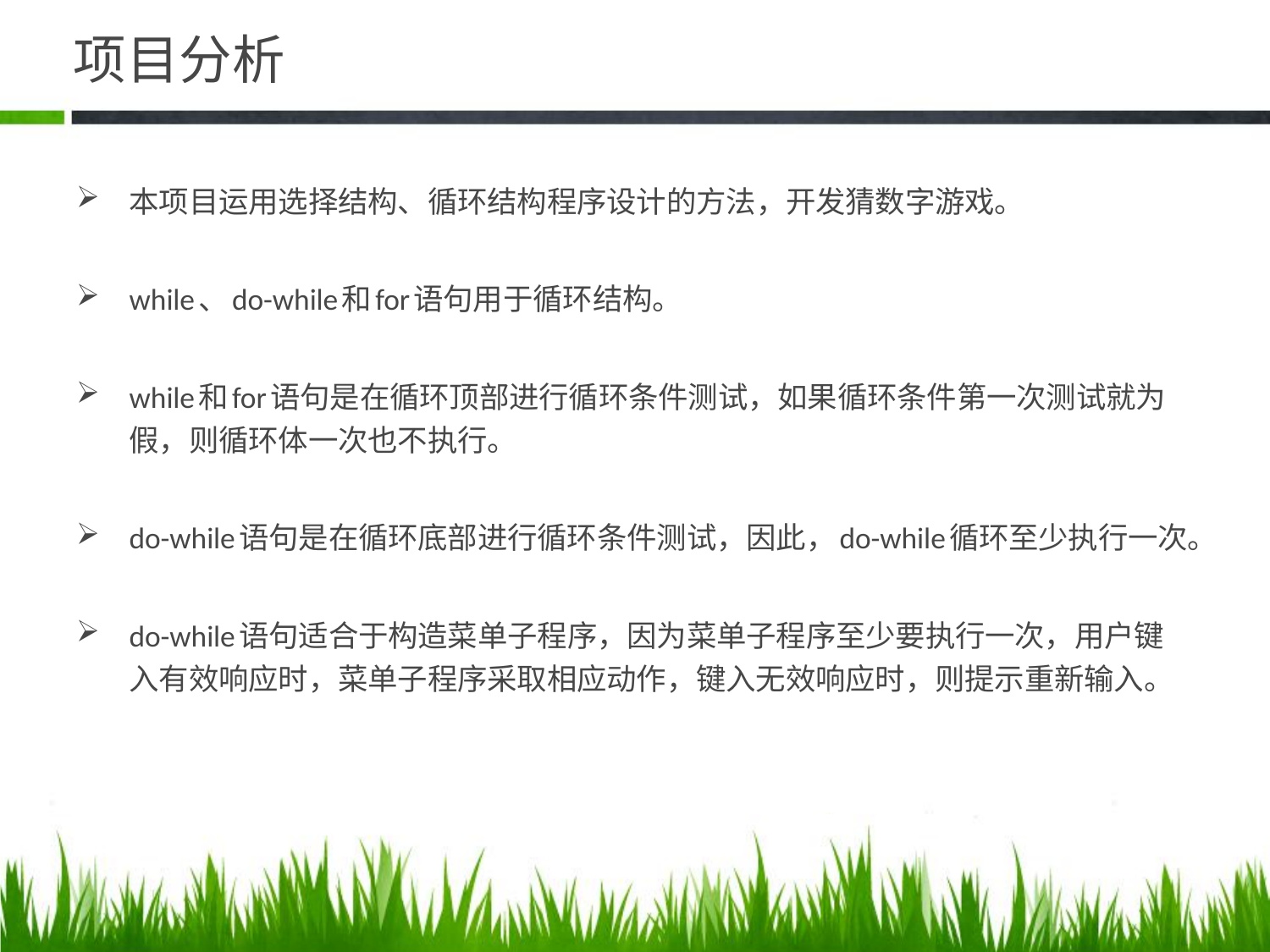

# 项目分析
本项目运用选择结构、循环结构程序设计的方法，开发猜数字游戏。

while、do-while和for语句用于循环结构。

while和for语句是在循环顶部进行循环条件测试，如果循环条件第一次测试就为假，则循环体一次也不执行。

do-while语句是在循环底部进行循环条件测试，因此，do-while循环至少执行一次。

do-while语句适合于构造菜单子程序，因为菜单子程序至少要执行一次，用户键入有效响应时，菜单子程序采取相应动作，键入无效响应时，则提示重新输入。